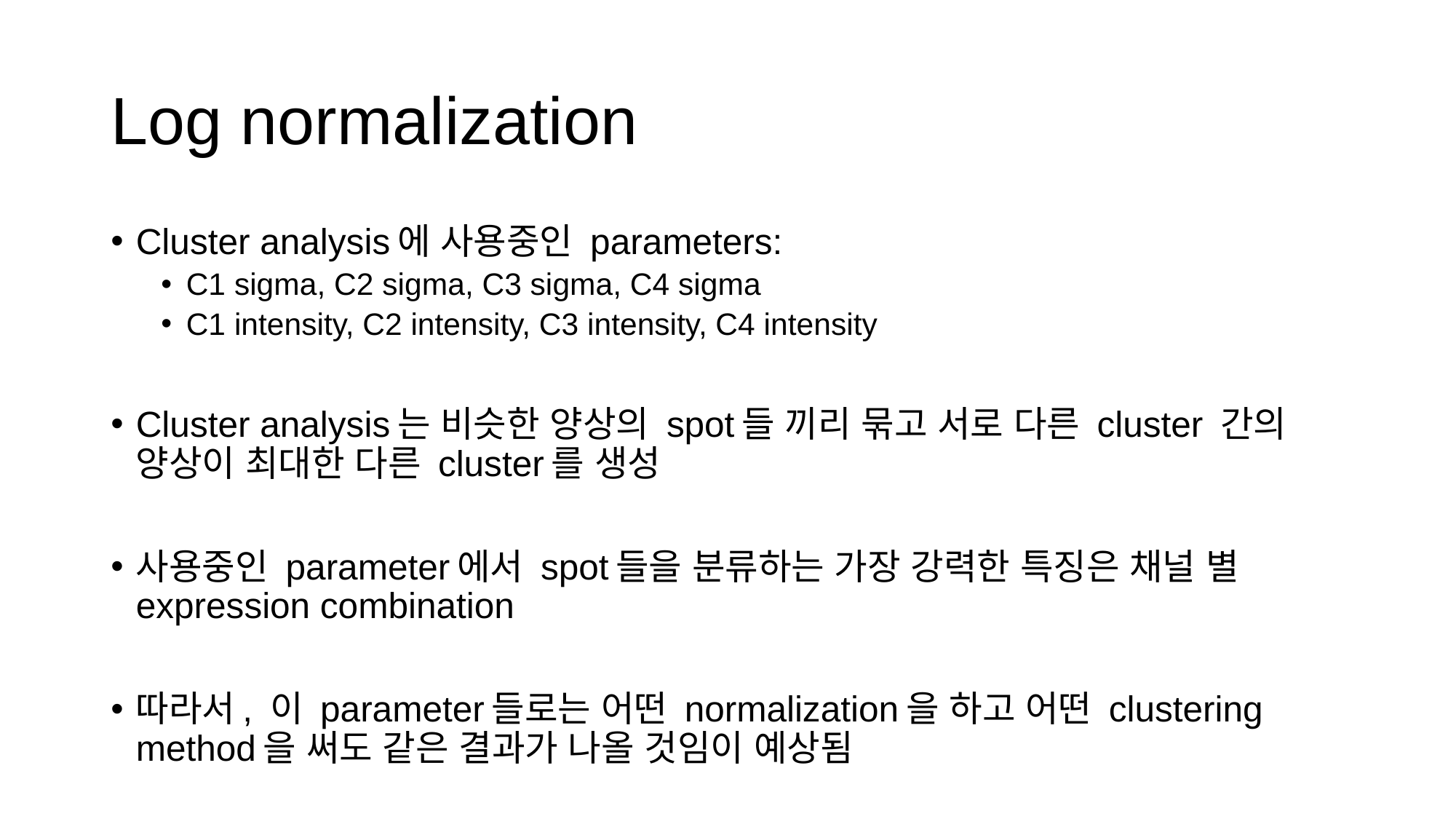

# Log normalization
Cluster analysis에 사용중인 parameters:
C1 sigma, C2 sigma, C3 sigma, C4 sigma
C1 intensity, C2 intensity, C3 intensity, C4 intensity

Cluster analysis는 비슷한 양상의 spot들 끼리 묶고 서로 다른 cluster 간의 양상이 최대한 다른 cluster를 생성

사용중인 parameter에서 spot들을 분류하는 가장 강력한 특징은 채널 별 expression combination

따라서, 이 parameter들로는 어떤 normalization을 하고 어떤 clustering method을 써도 같은 결과가 나올 것임이 예상됨